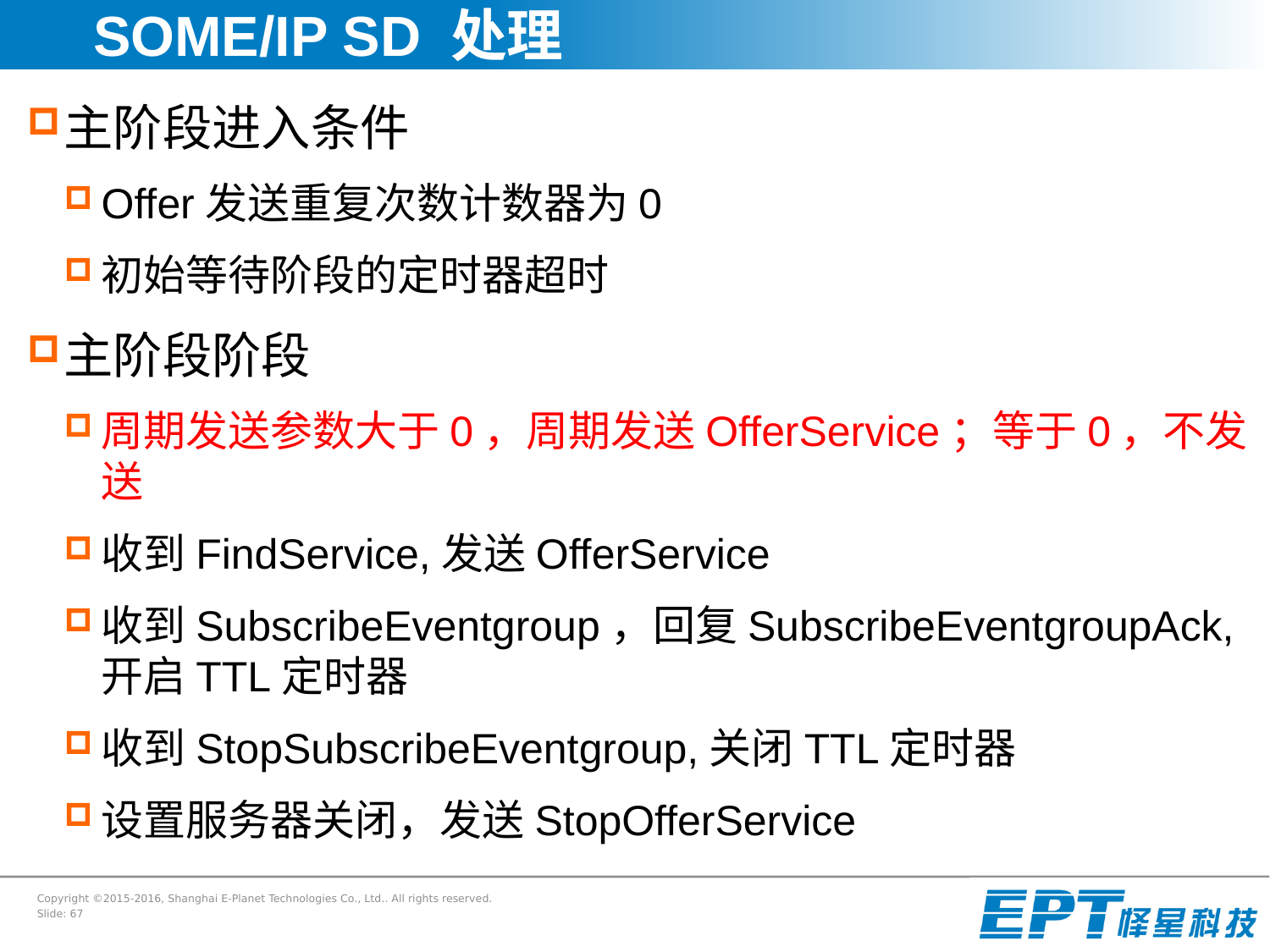

# SOME/IP SD 处理
主阶段进入条件
Offer发送重复次数计数器为0
初始等待阶段的定时器超时
主阶段阶段
周期发送参数大于0，周期发送OfferService；等于0，不发送
收到FindService,发送OfferService
收到SubscribeEventgroup，回复SubscribeEventgroupAck,开启TTL定时器
收到StopSubscribeEventgroup,关闭TTL定时器
设置服务器关闭，发送StopOfferService